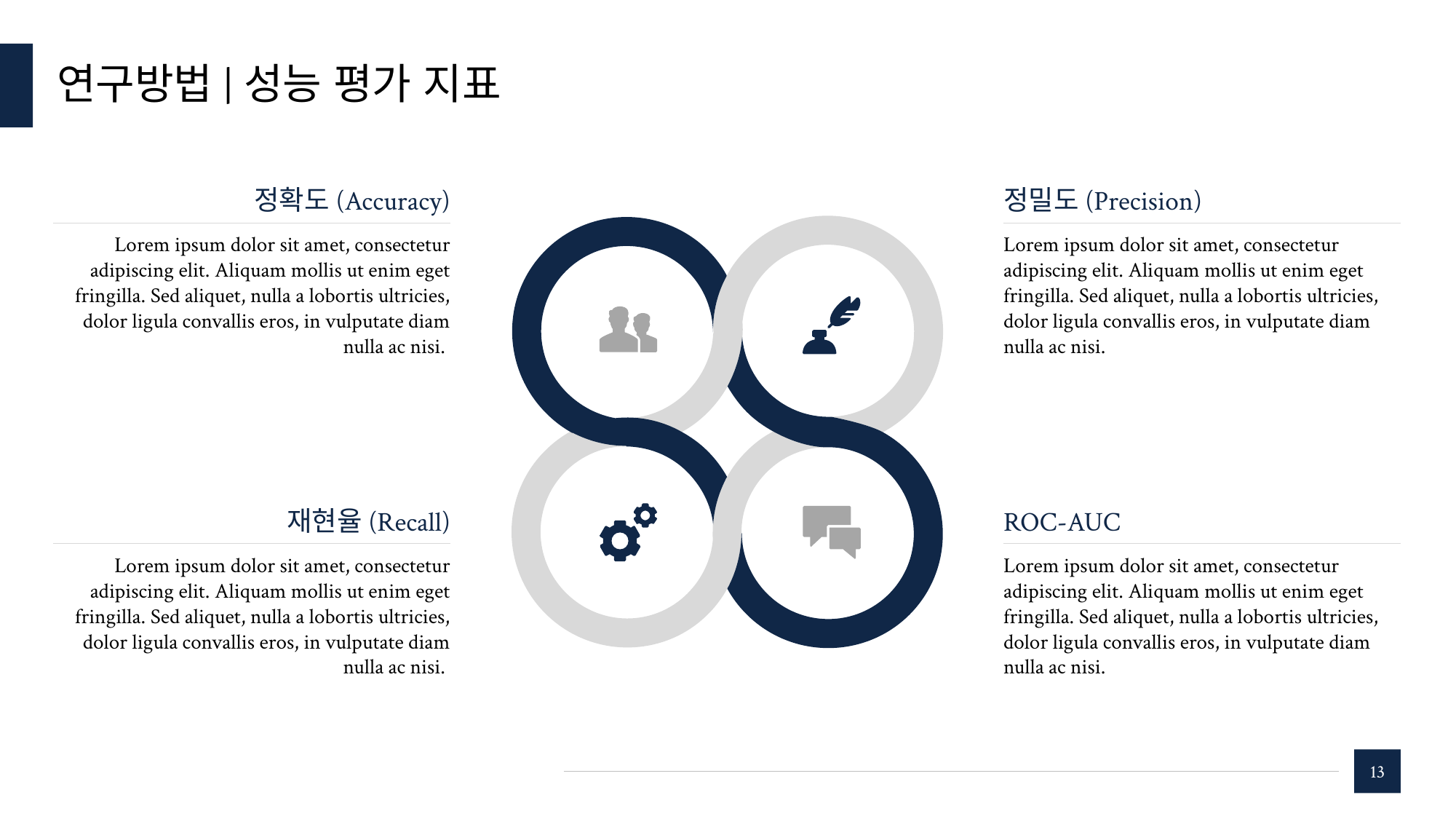

# 연구방법|성능 평가 지표
정확도(Accuracy)
Lorem ipsum dolor sit amet, consectetur adipiscing elit. Aliquam mollis ut enim eget fringilla. Sed aliquet, nulla a lobortis ultricies, dolor ligula convallis eros, in vulputate diam nulla ac nisi.
정밀도(Precision)
Lorem ipsum dolor sit amet, consectetur adipiscing elit. Aliquam mollis ut enim eget fringilla. Sed aliquet, nulla a lobortis ultricies, dolor ligula convallis eros, in vulputate diam nulla ac nisi.

재현율(Recall)
Lorem ipsum dolor sit amet, consectetur adipiscing elit. Aliquam mollis ut enim eget fringilla. Sed aliquet, nulla a lobortis ultricies, dolor ligula convallis eros, in vulputate diam nulla ac nisi.
ROC-AUC
Lorem ipsum dolor sit amet, consectetur adipiscing elit. Aliquam mollis ut enim eget fringilla. Sed aliquet, nulla a lobortis ultricies, dolor ligula convallis eros, in vulputate diam nulla ac nisi.

13